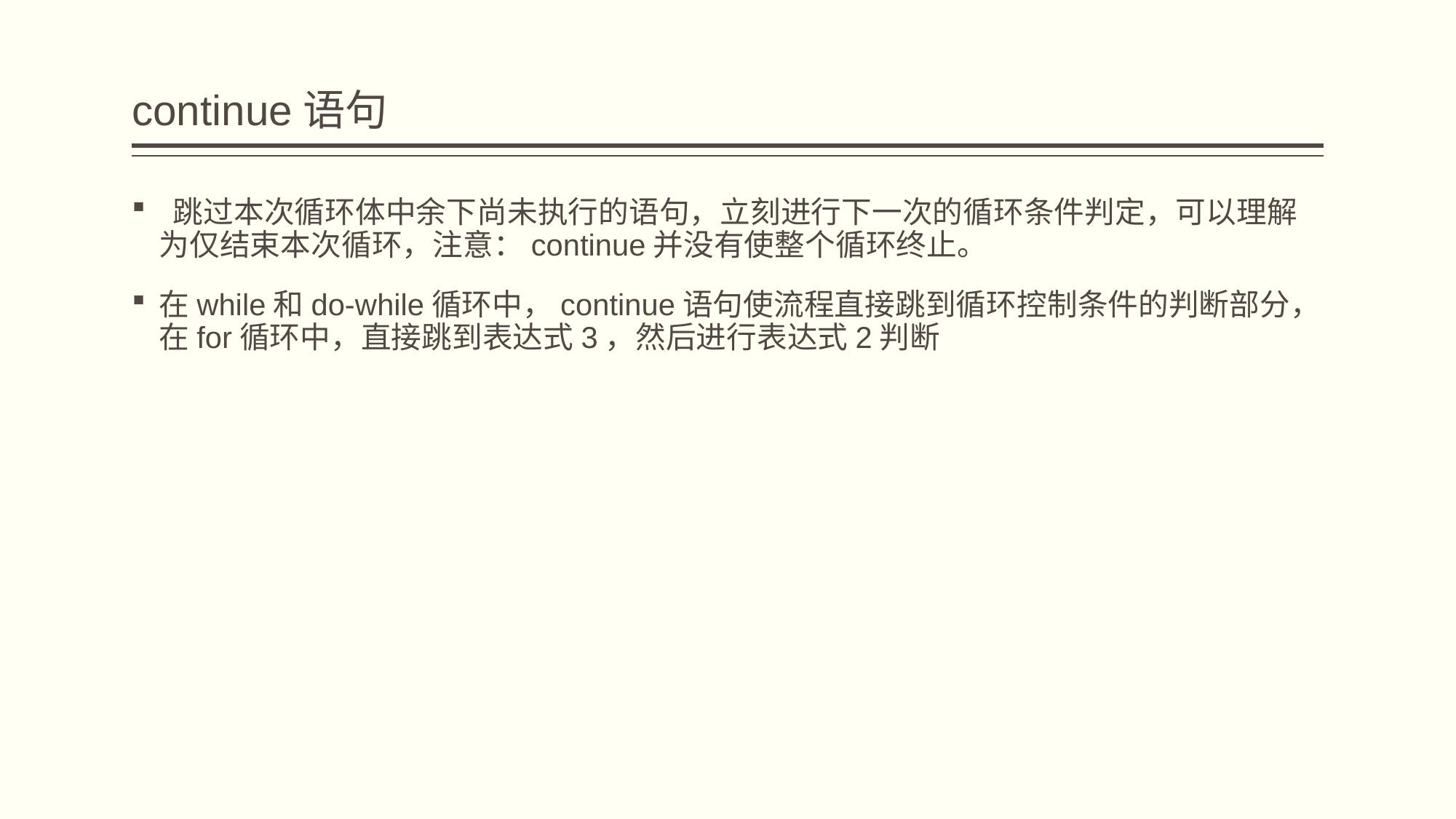

# continue语句
 跳过本次循环体中余下尚未执行的语句，立刻进行下一次的循环条件判定，可以理解为仅结束本次循环，注意：continue并没有使整个循环终止。
在while和do-while循环中，continue语句使流程直接跳到循环控制条件的判断部分，在for循环中，直接跳到表达式3，然后进行表达式2判断